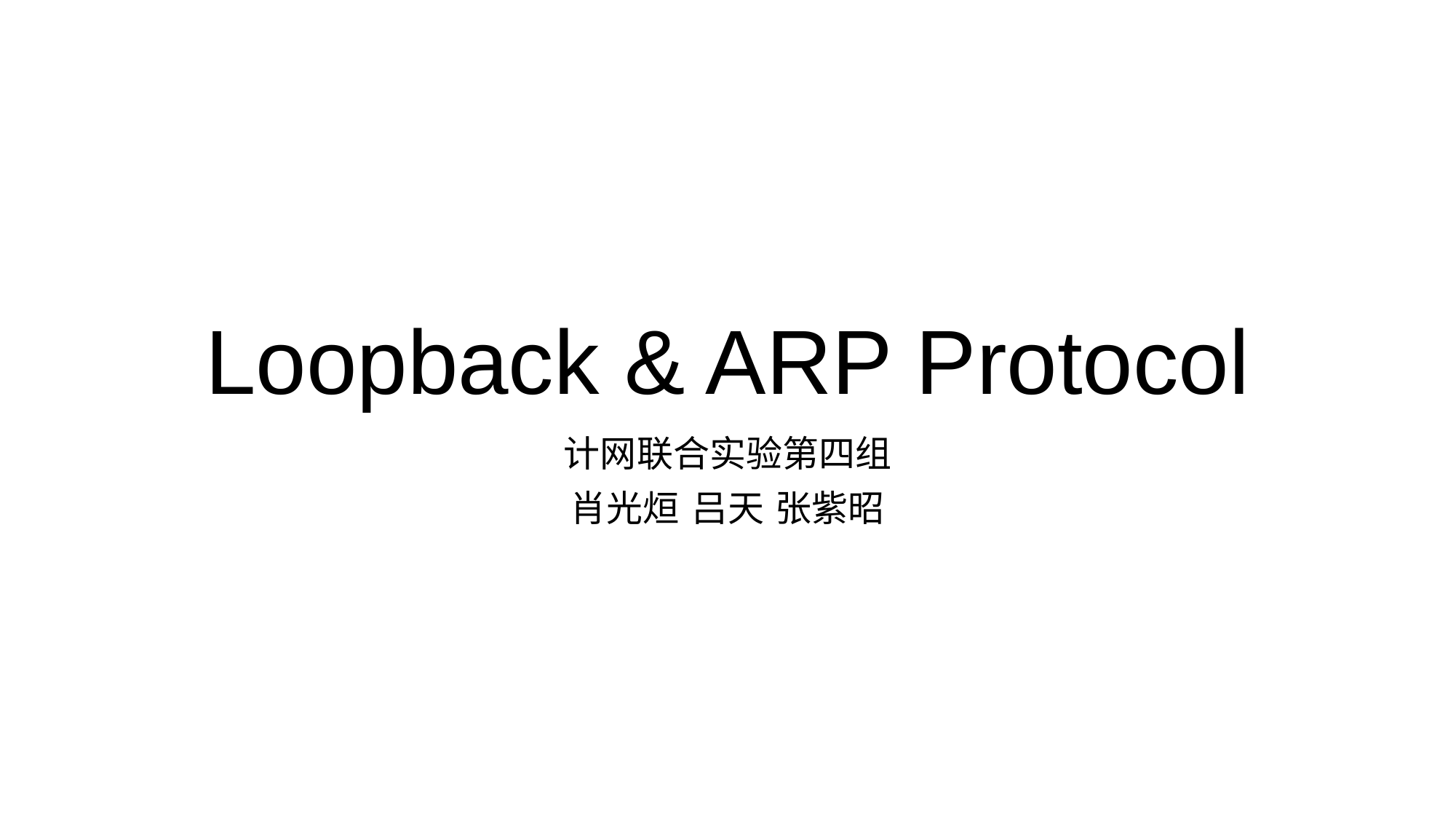

# Loopback & ARP Protocol
计网联合实验第四组
肖光烜 吕天 张紫昭